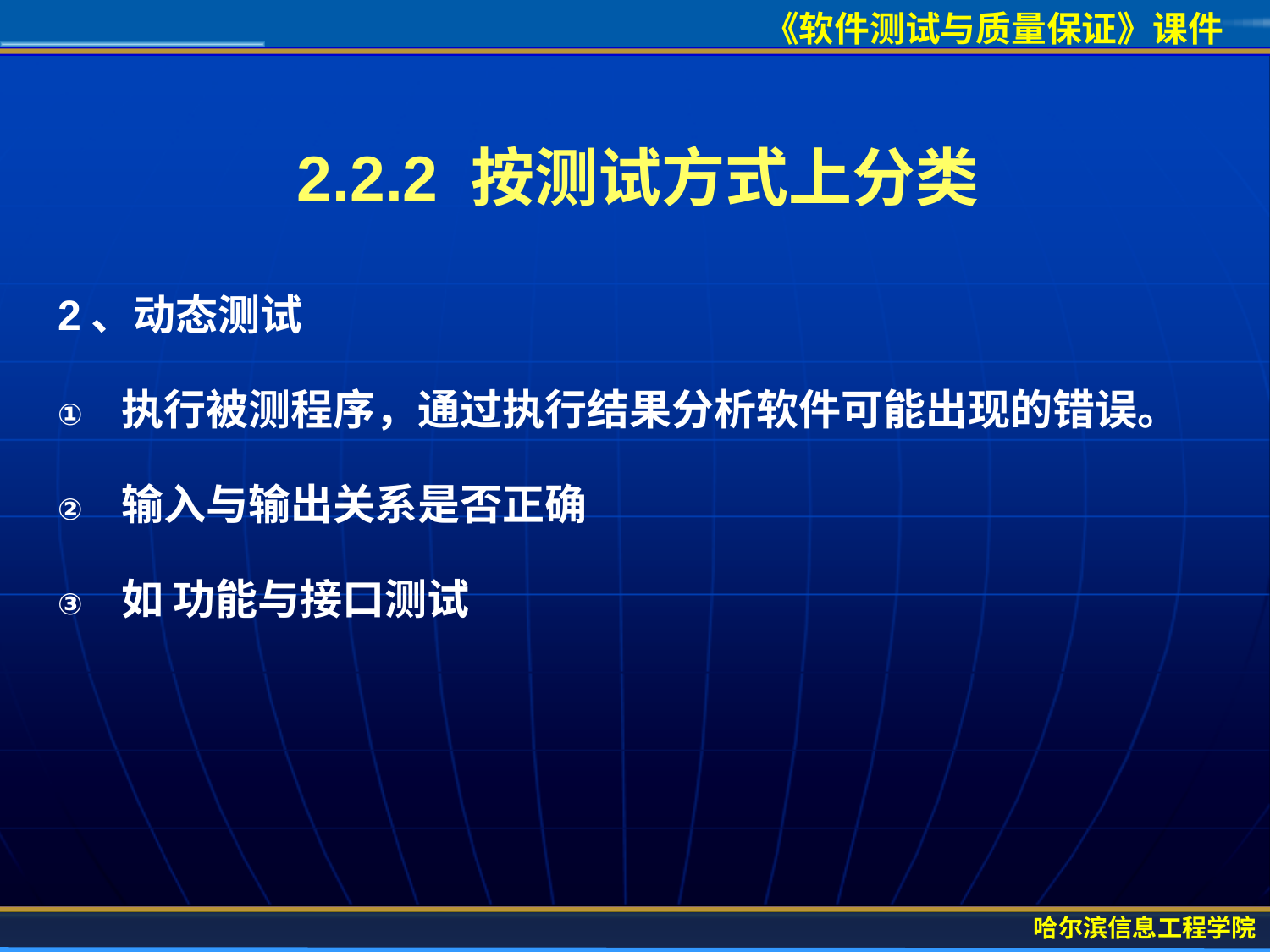

# 2.2.2 按测试方式上分类
2、动态测试
执行被测程序，通过执行结果分析软件可能出现的错误。
输入与输出关系是否正确
如 功能与接口测试